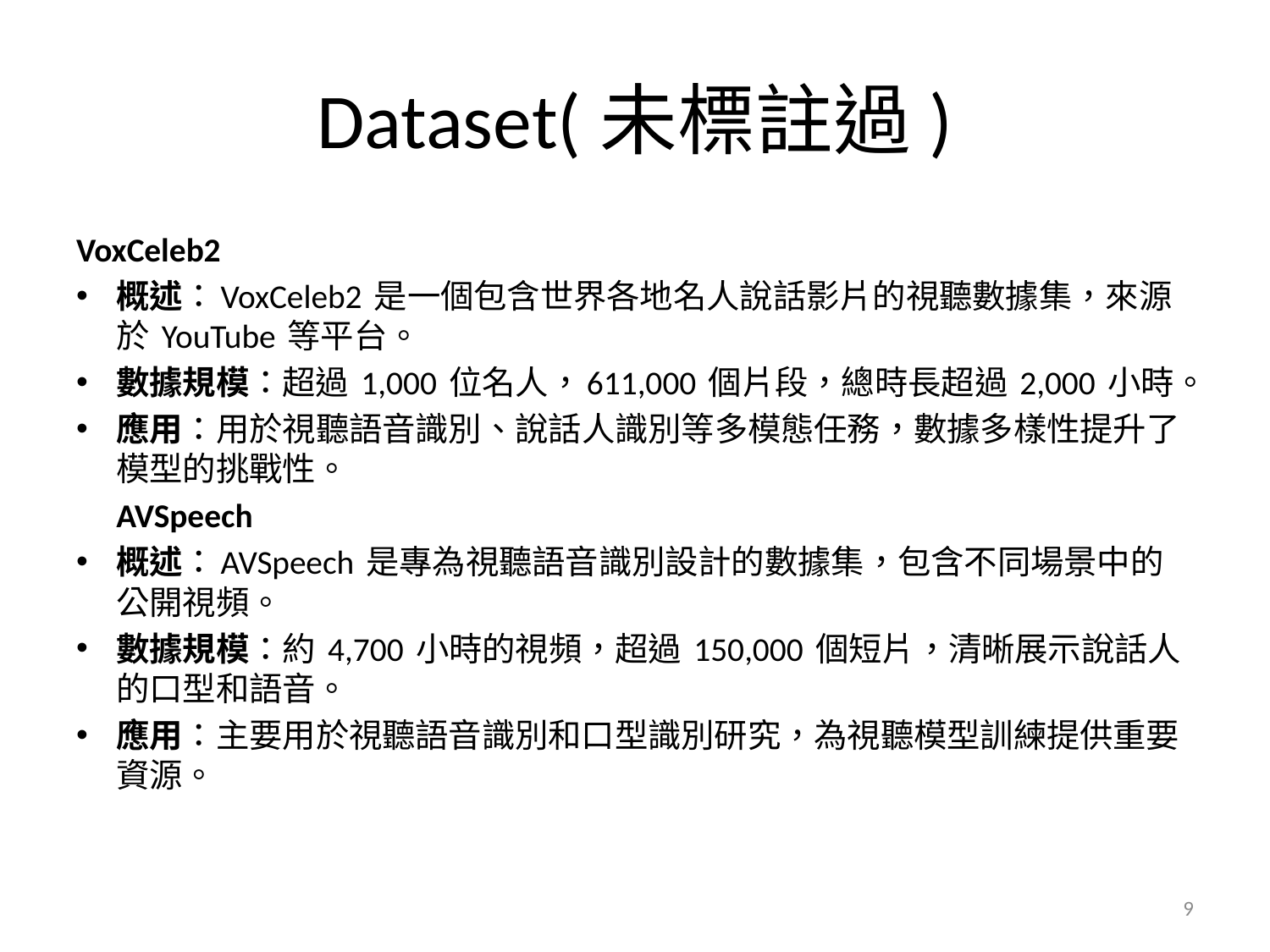

# Dataset(未標註過)
VoxCeleb2
概述：VoxCeleb2 是一個包含世界各地名人說話影片的視聽數據集，來源於 YouTube 等平台。
數據規模：超過 1,000 位名人，611,000 個片段，總時長超過 2,000 小時。
應用：用於視聽語音識別、說話人識別等多模態任務，數據多樣性提升了模型的挑戰性。
AVSpeech
概述：AVSpeech 是專為視聽語音識別設計的數據集，包含不同場景中的公開視頻。
數據規模：約 4,700 小時的視頻，超過 150,000 個短片，清晰展示說話人的口型和語音。
應用：主要用於視聽語音識別和口型識別研究，為視聽模型訓練提供重要資源。

9